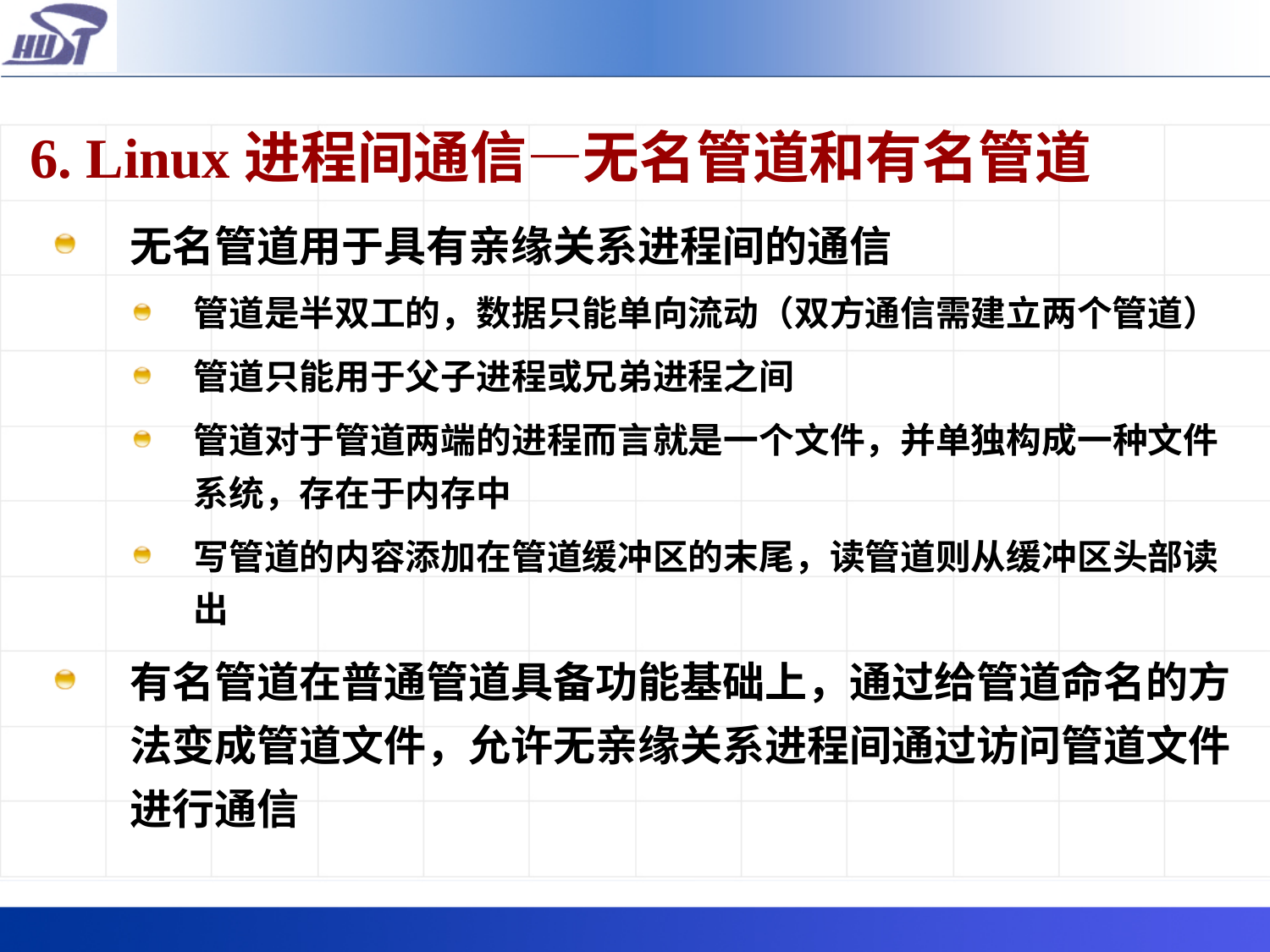

# 6. Linux进程间通信—无名管道和有名管道
无名管道用于具有亲缘关系进程间的通信
管道是半双工的，数据只能单向流动（双方通信需建立两个管道）
管道只能用于父子进程或兄弟进程之间
管道对于管道两端的进程而言就是一个文件，并单独构成一种文件系统，存在于内存中
写管道的内容添加在管道缓冲区的末尾，读管道则从缓冲区头部读出
有名管道在普通管道具备功能基础上，通过给管道命名的方法变成管道文件，允许无亲缘关系进程间通过访问管道文件进行通信